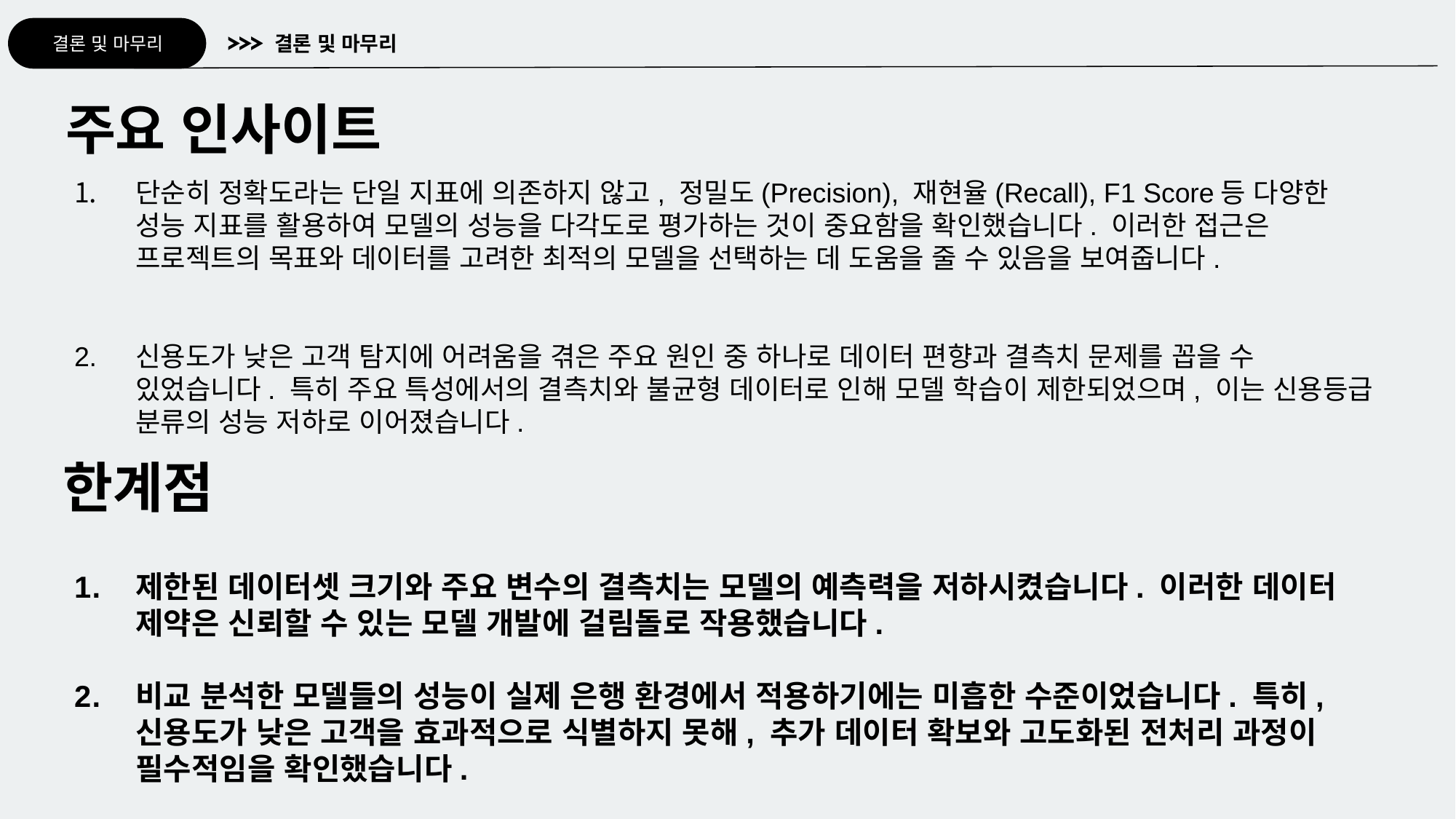

결론 및 마무리
결론 및 마무리

주요 인사이트
단순히 정확도라는 단일 지표에 의존하지 않고, 정밀도(Precision), 재현율(Recall), F1 Score등 다양한 성능 지표를 활용하여 모델의 성능을 다각도로 평가하는 것이 중요함을 확인했습니다. 이러한 접근은 프로젝트의 목표와 데이터를 고려한 최적의 모델을 선택하는 데 도움을 줄 수 있음을 보여줍니다.

신용도가 낮은 고객 탐지에 어려움을 겪은 주요 원인 중 하나로 데이터 편향과 결측치 문제를 꼽을 수 있었습니다. 특히 주요 특성에서의 결측치와 불균형 데이터로 인해 모델 학습이 제한되었으며, 이는 신용등급 분류의 성능 저하로 이어졌습니다.
한계점

제한된 데이터셋 크기와 주요 변수의 결측치는 모델의 예측력을 저하시켰습니다. 이러한 데이터 제약은 신뢰할 수 있는 모델 개발에 걸림돌로 작용했습니다.

비교 분석한 모델들의 성능이 실제 은행 환경에서 적용하기에는 미흡한 수준이었습니다. 특히, 신용도가 낮은 고객을 효과적으로 식별하지 못해, 추가 데이터 확보와 고도화된 전처리 과정이 필수적임을 확인했습니다.